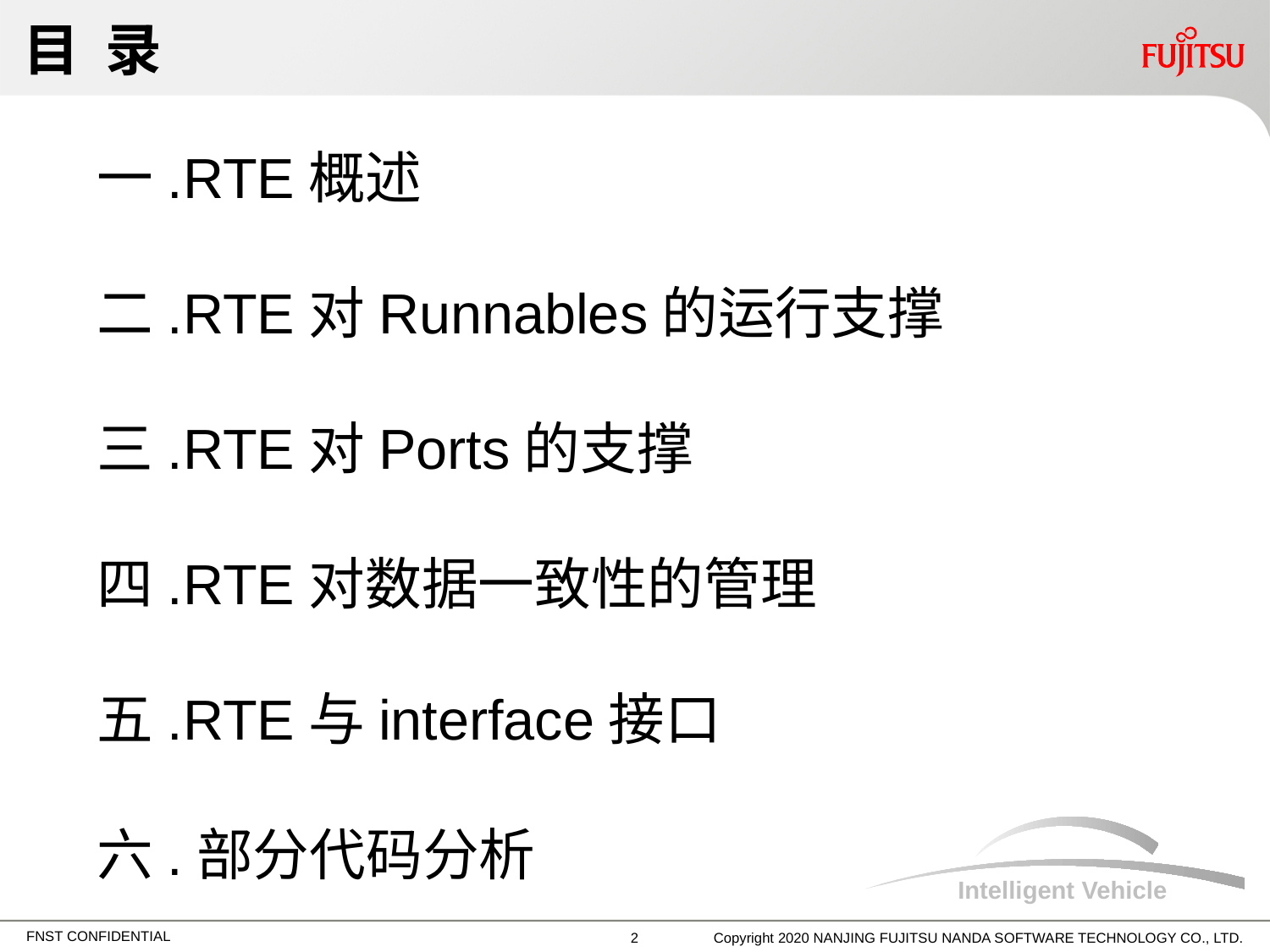

# 目  录
一.RTE概述

二.RTE对Runnables的运行支撑

三.RTE对Ports的支撑

四.RTE对数据一致性的管理

五.RTE与interface接口

六.部分代码分析

2
Copyright 2020 NANJING FUJITSU NANDA SOFTWARE TECHNOLOGY CO., LTD.